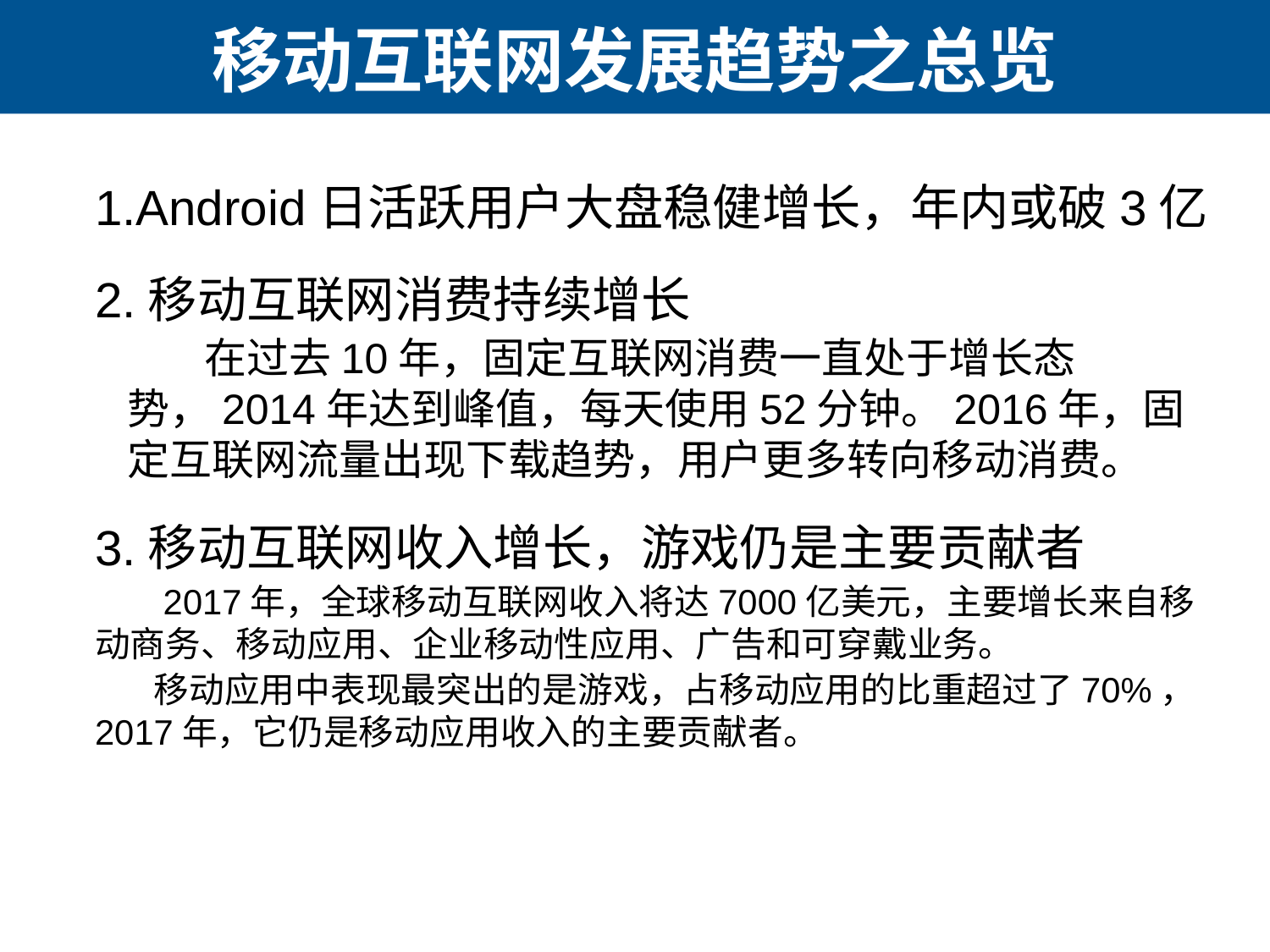

# 移动互联网发展趋势之总览
1.Android日活跃用户大盘稳健增长，年内或破3亿
2.移动互联网消费持续增长
       在过去10年，固定互联网消费一直处于增长态势，2014年达到峰值，每天使用52分钟。2016年，固定互联网流量出现下载趋势，用户更多转向移动消费。
3.移动互联网收入增长，游戏仍是主要贡献者
       2017年，全球移动互联网收入将达7000亿美元，主要增长来自移动商务、移动应用、企业移动性应用、广告和可穿戴业务。
　   移动应用中表现最突出的是游戏，占移动应用的比重超过了70%，2017年，它仍是移动应用收入的主要贡献者。